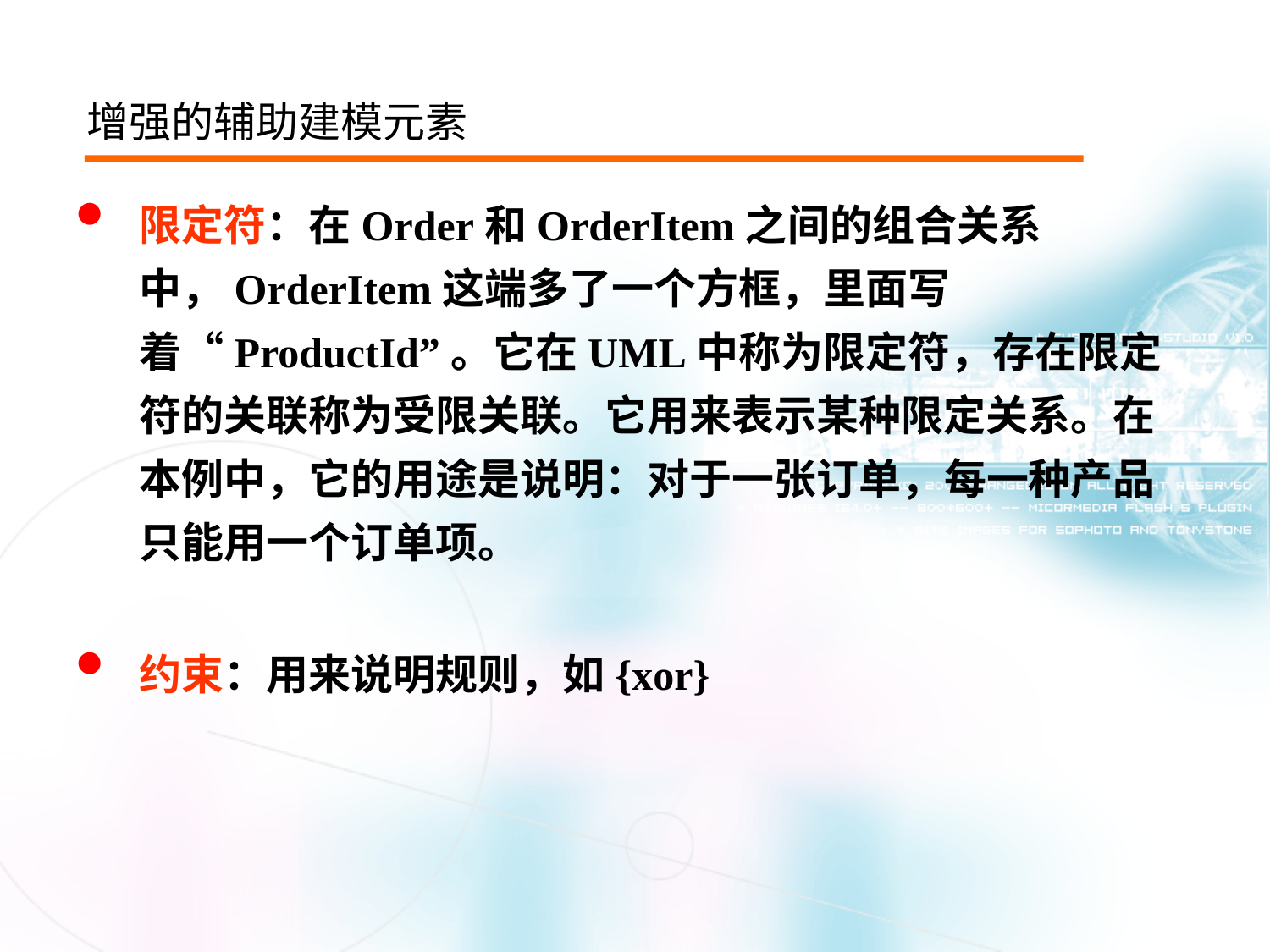

增强的辅助建模元素
限定符：在Order和OrderItem之间的组合关系中，OrderItem这端多了一个方框，里面写着“ProductId”。它在UML中称为限定符，存在限定符的关联称为受限关联。它用来表示某种限定关系。在本例中，它的用途是说明：对于一张订单，每一种产品只能用一个订单项。

约束：用来说明规则，如{xor}